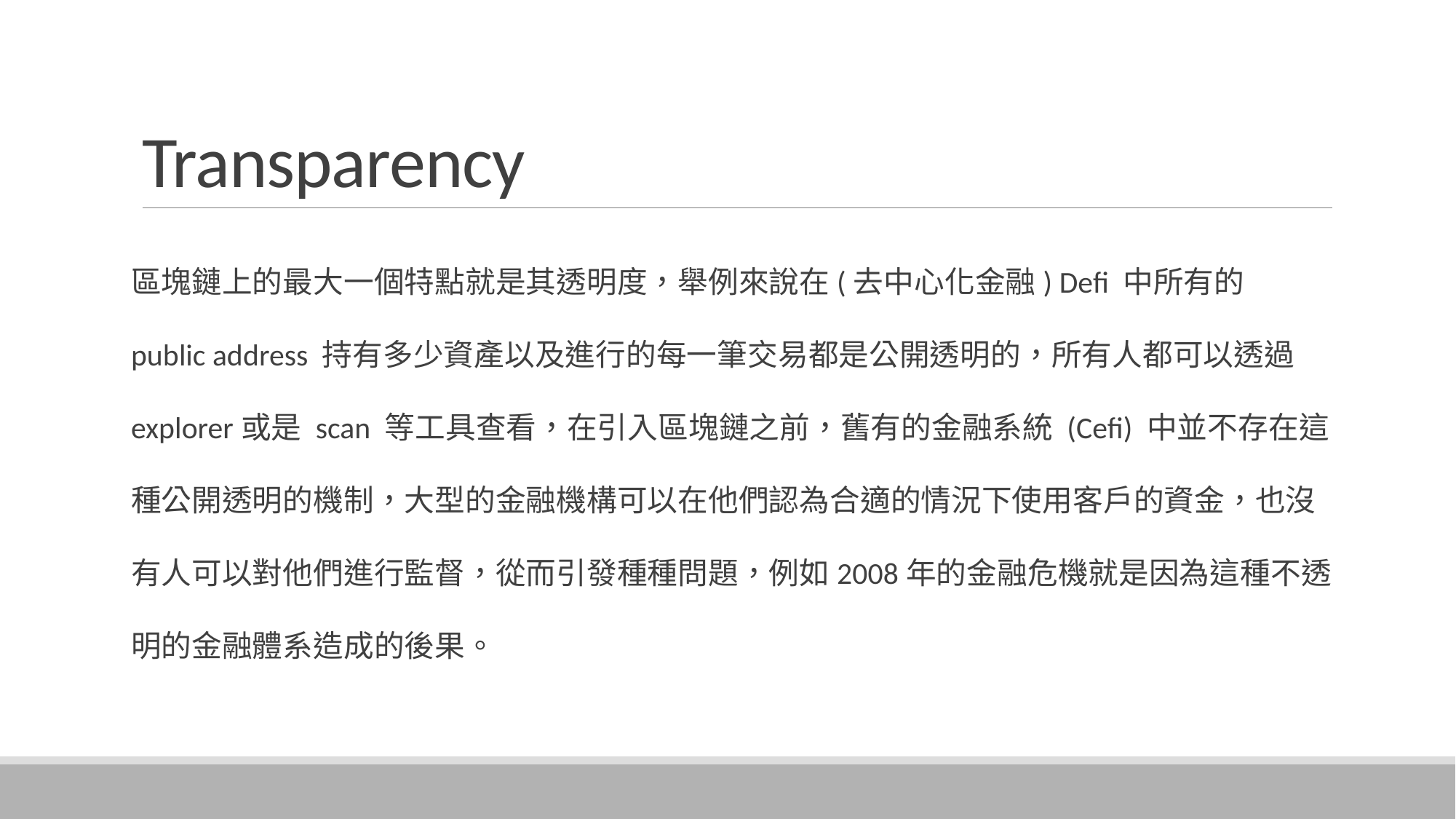

# Transparency
區塊鏈上的最大一個特點就是其透明度，舉例來說在(去中心化金融) Defi 中所有的 public address 持有多少資產以及進行的每一筆交易都是公開透明的，所有人都可以透過 explorer或是 scan 等工具查看，在引入區塊鏈之前，舊有的金融系統 (Cefi) 中並不存在這種公開透明的機制，大型的金融機構可以在他們認為合適的情況下使用客戶的資金，也沒有人可以對他們進行監督，從而引發種種問題，例如2008年的金融危機就是因為這種不透明的金融體系造成的後果。